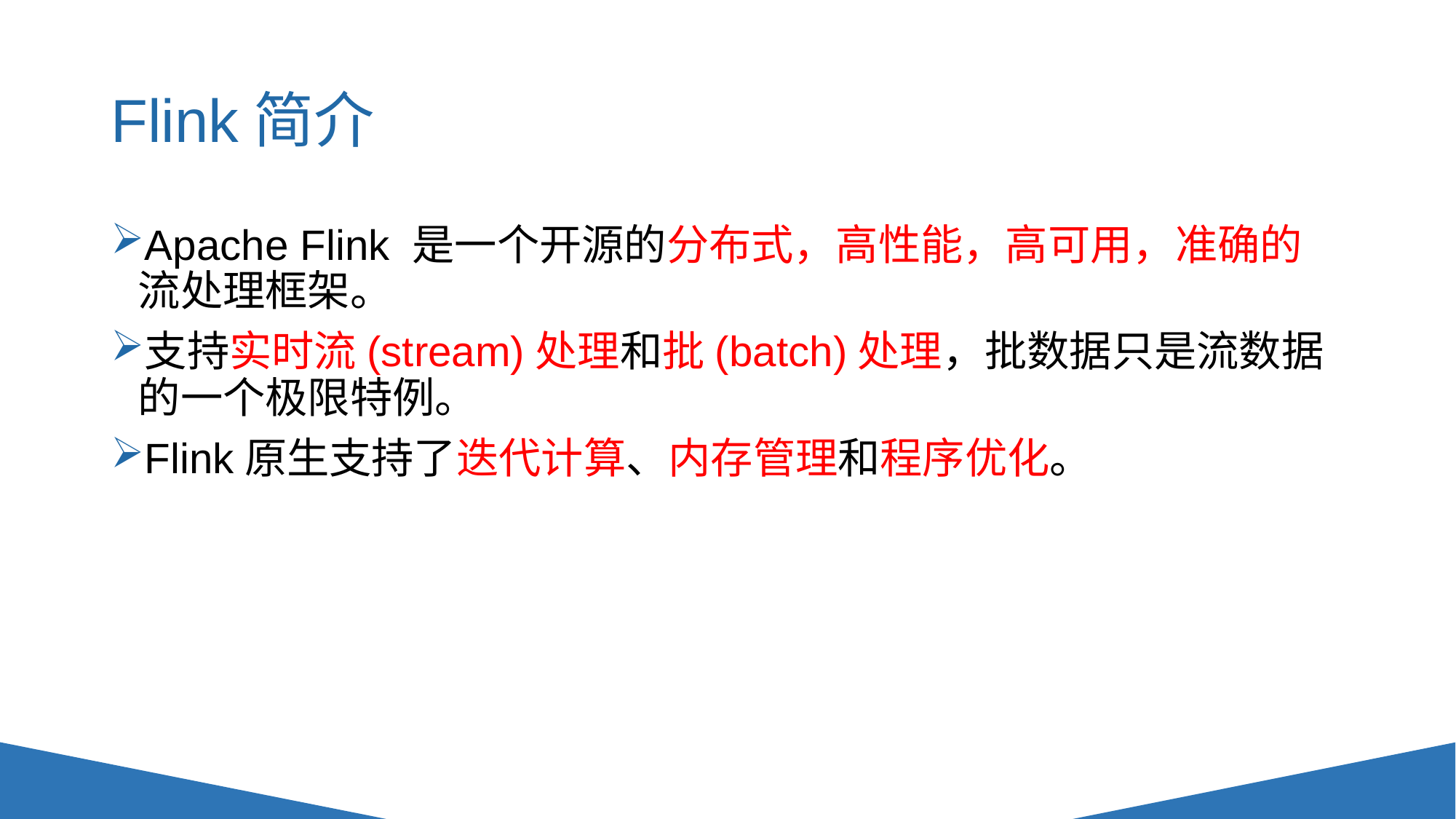

# Flink简介
Apache Flink 是一个开源的分布式，高性能，高可用，准确的流处理框架。
支持实时流(stream)处理和批(batch)处理，批数据只是流数据的一个极限特例。
Flink原生支持了迭代计算、内存管理和程序优化。